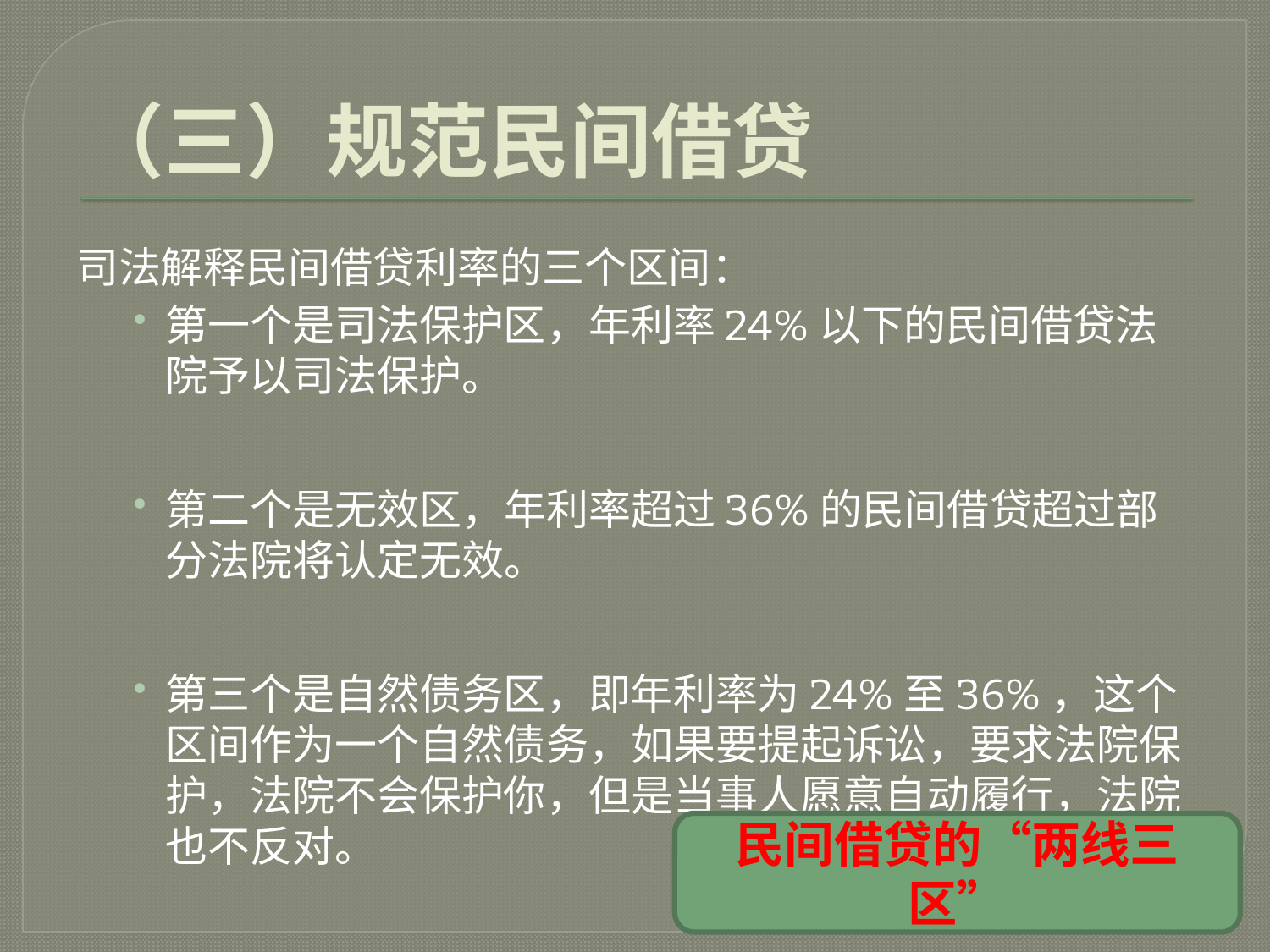

# （三）规范民间借贷
司法解释民间借贷利率的三个区间：
第一个是司法保护区，年利率24%以下的民间借贷法院予以司法保护。

第二个是无效区，年利率超过36%的民间借贷超过部分法院将认定无效。

第三个是自然债务区，即年利率为24%至36%，这个区间作为一个自然债务，如果要提起诉讼，要求法院保护，法院不会保护你，但是当事人愿意自动履行，法院也不反对。

民间借贷的“两线三区”